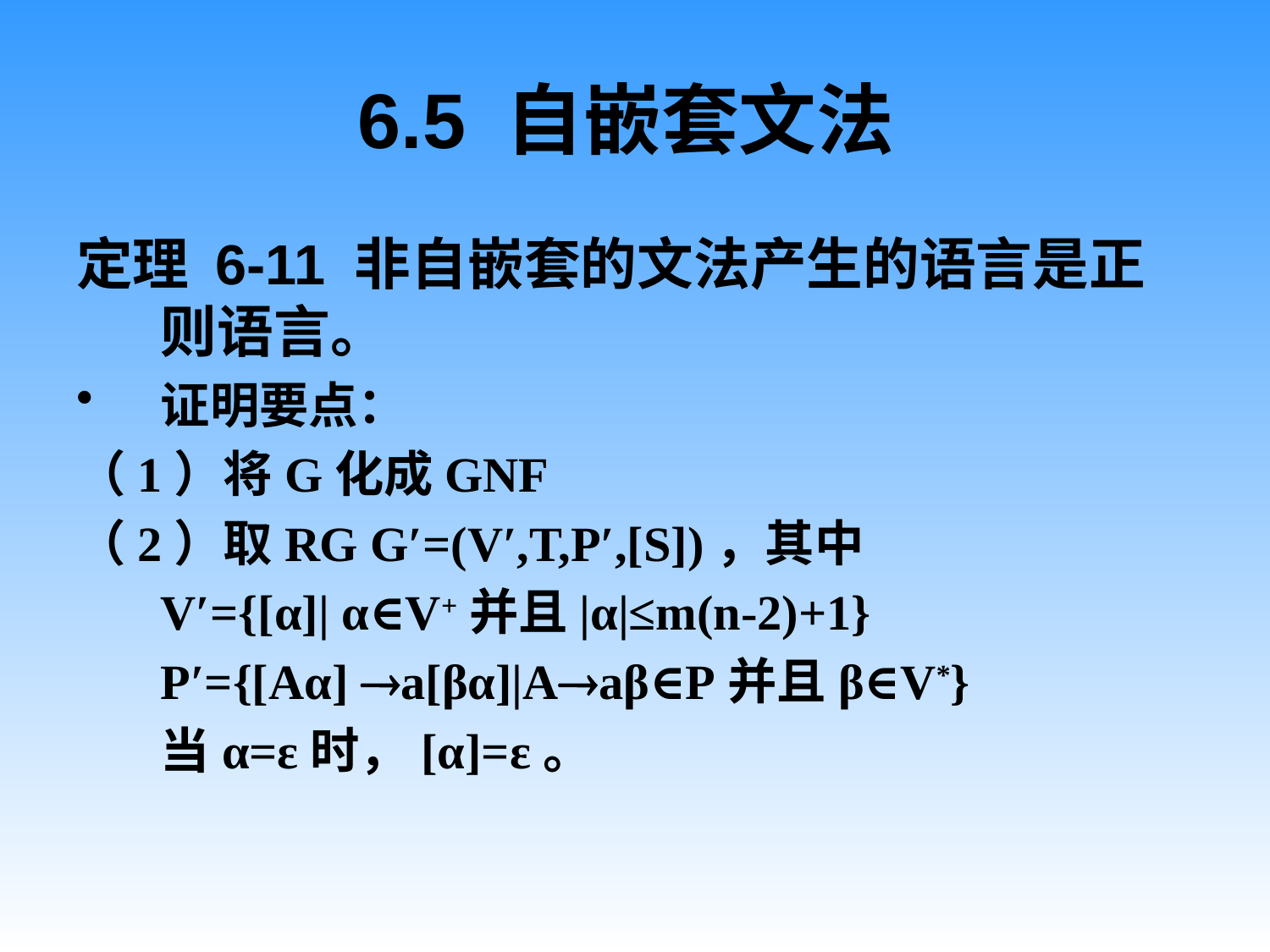

# 6.5 自嵌套文法
定理 6-11 非自嵌套的文法产生的语言是正则语言。
证明要点：
（1）将G化成GNF
（2）取RG G′=(V′,T,P′,[S])，其中
	V′={[α]| α∈V+并且|α|≤m(n-2)+1}
	P′={[Aα] →a[βα]|A→aβ∈P并且β∈V*}
	当α=ε时，[α]=ε。

107